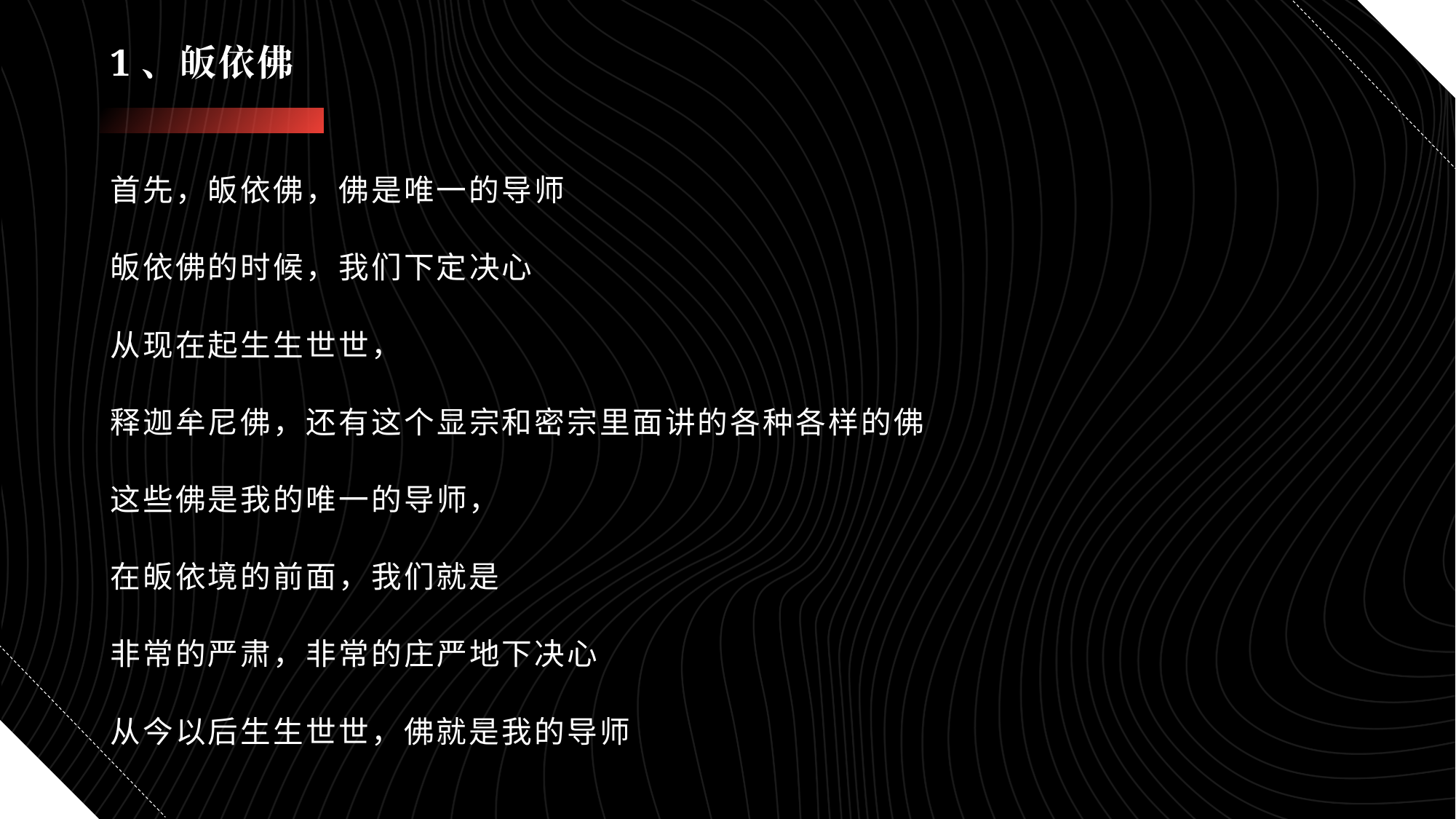

# 1、皈依佛
首先，皈依佛，佛是唯一的导师
皈依佛的时候，我们下定决心
从现在起生生世世，
释迦牟尼佛，还有这个显宗和密宗里面讲的各种各样的佛
这些佛是我的唯一的导师，
在皈依境的前面，我们就是
非常的严肃，非常的庄严地下决心
从今以后生生世世，佛就是我的导师